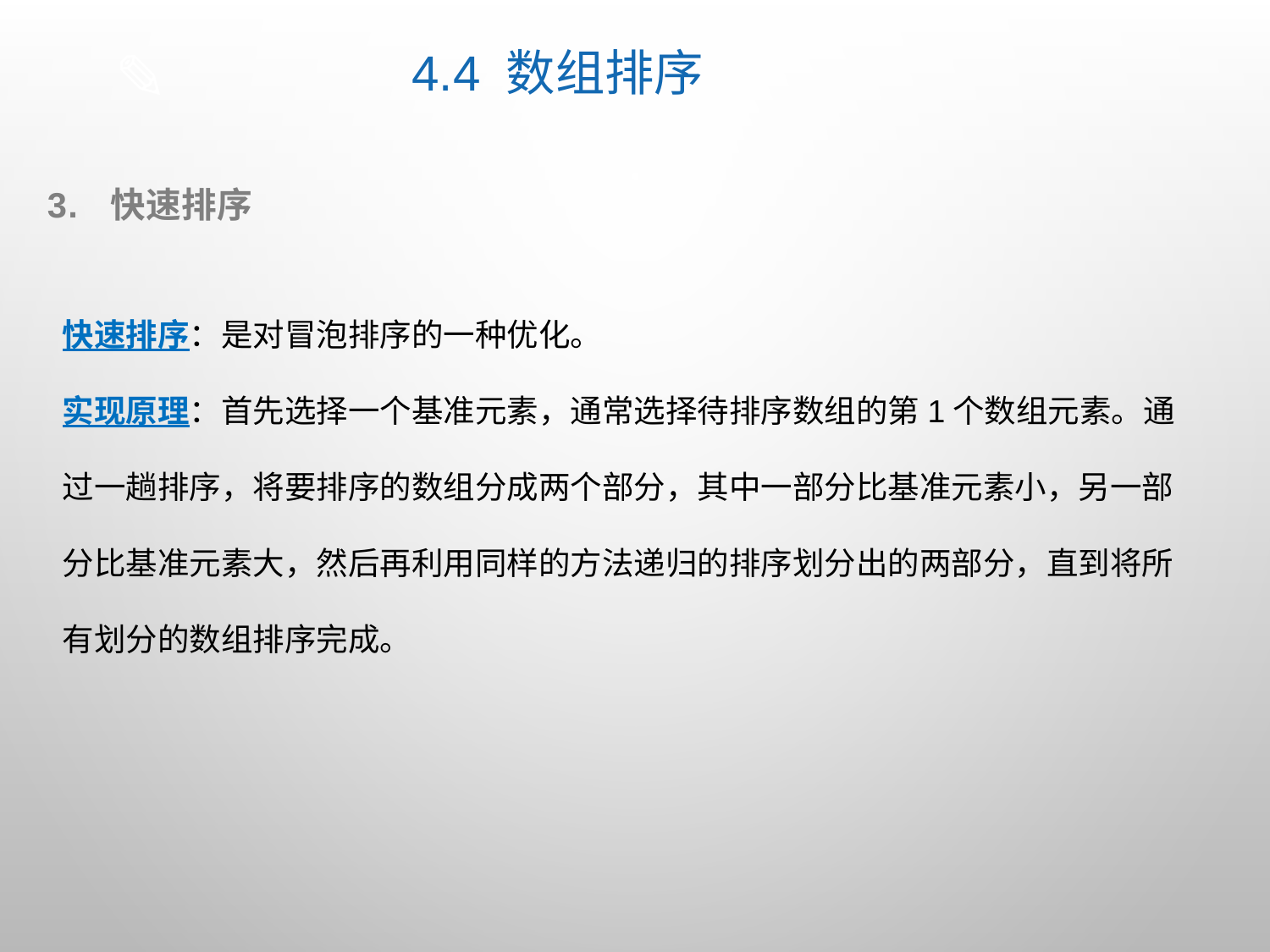

# 4.4 数组排序
快速排序
快速排序：是对冒泡排序的一种优化。
实现原理：首先选择一个基准元素，通常选择待排序数组的第1个数组元素。通过一趟排序，将要排序的数组分成两个部分，其中一部分比基准元素小，另一部分比基准元素大，然后再利用同样的方法递归的排序划分出的两部分，直到将所有划分的数组排序完成。